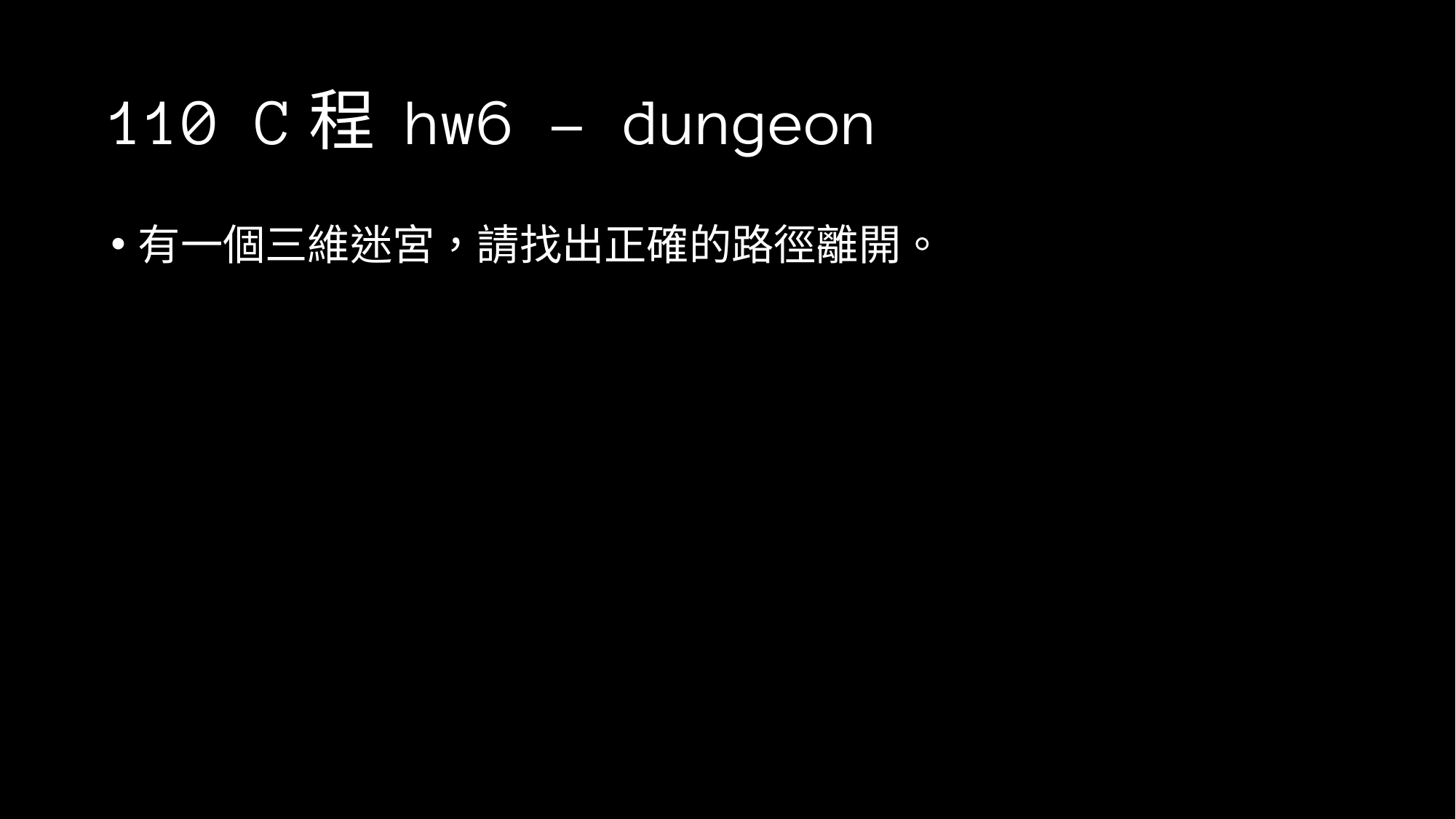

# 110 C程 hw6 - dungeon
有一個三維迷宮，請找出正確的路徑離開。